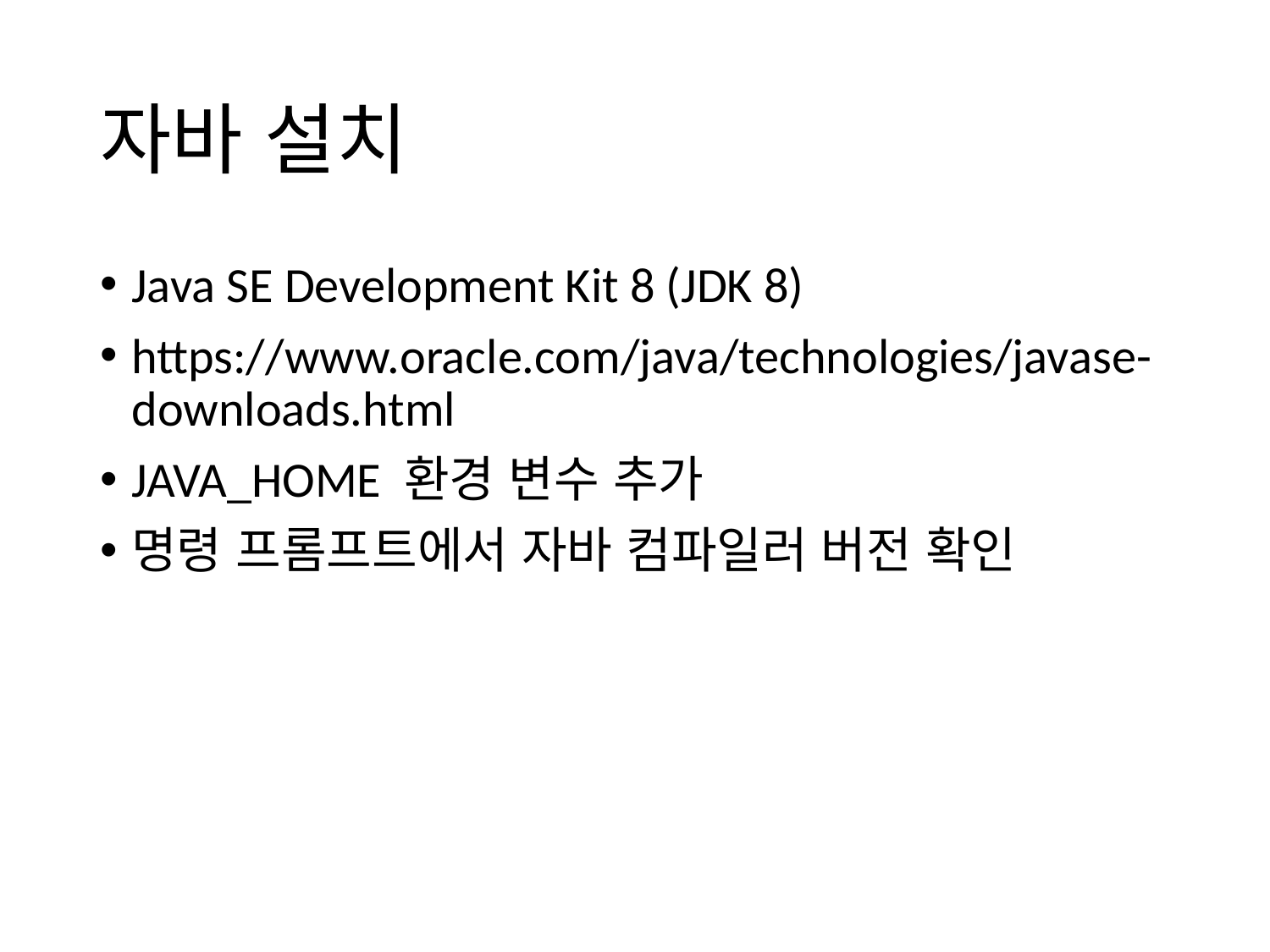

# 자바 설치
Java SE Development Kit 8 (JDK 8)
https://www.oracle.com/java/technologies/javase-downloads.html
JAVA_HOME 환경 변수 추가
명령 프롬프트에서 자바 컴파일러 버전 확인